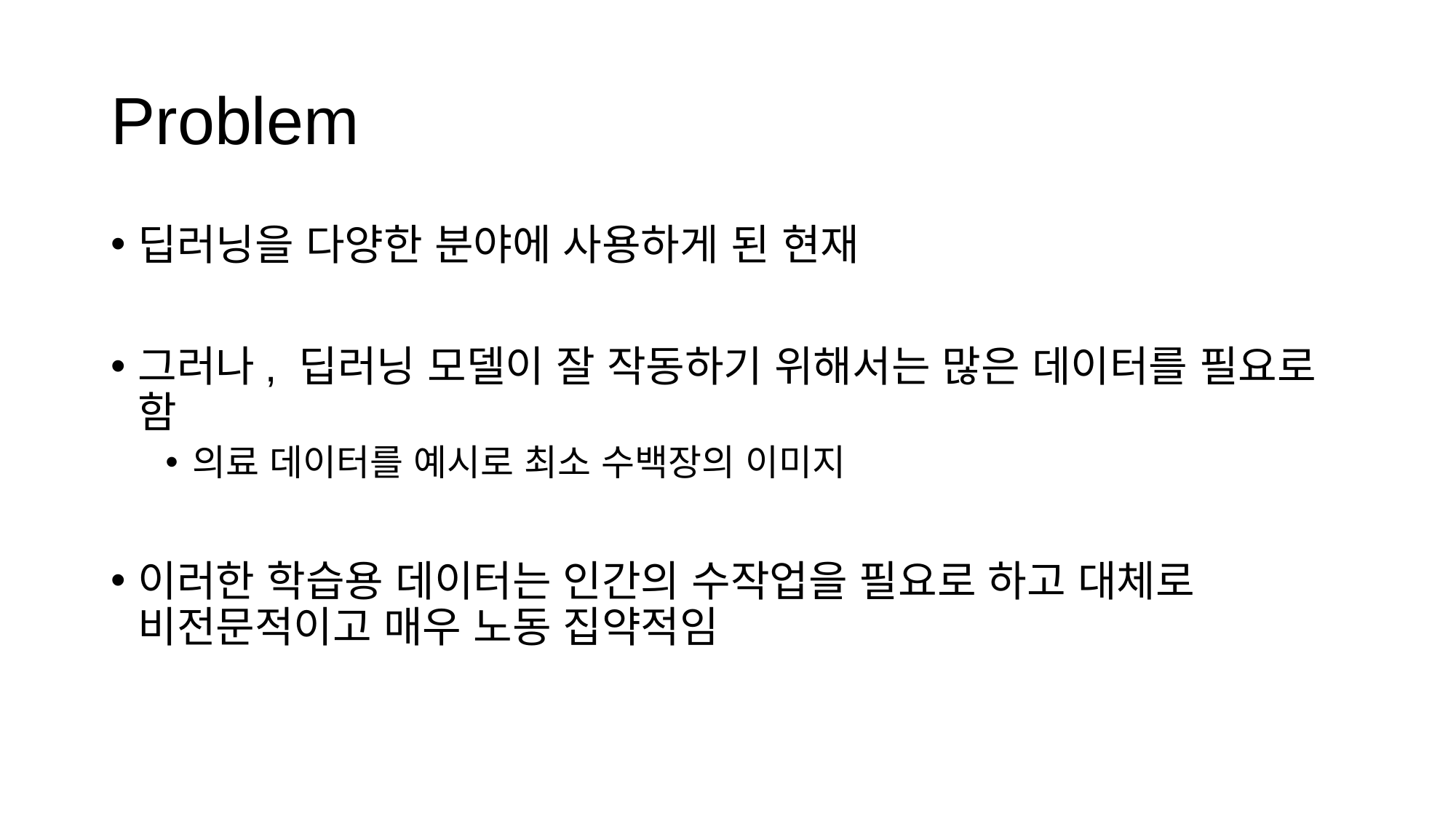

# Problem
딥러닝을 다양한 분야에 사용하게 된 현재

그러나, 딥러닝 모델이 잘 작동하기 위해서는 많은 데이터를 필요로 함
의료 데이터를 예시로 최소 수백장의 이미지

이러한 학습용 데이터는 인간의 수작업을 필요로 하고 대체로 비전문적이고 매우 노동 집약적임